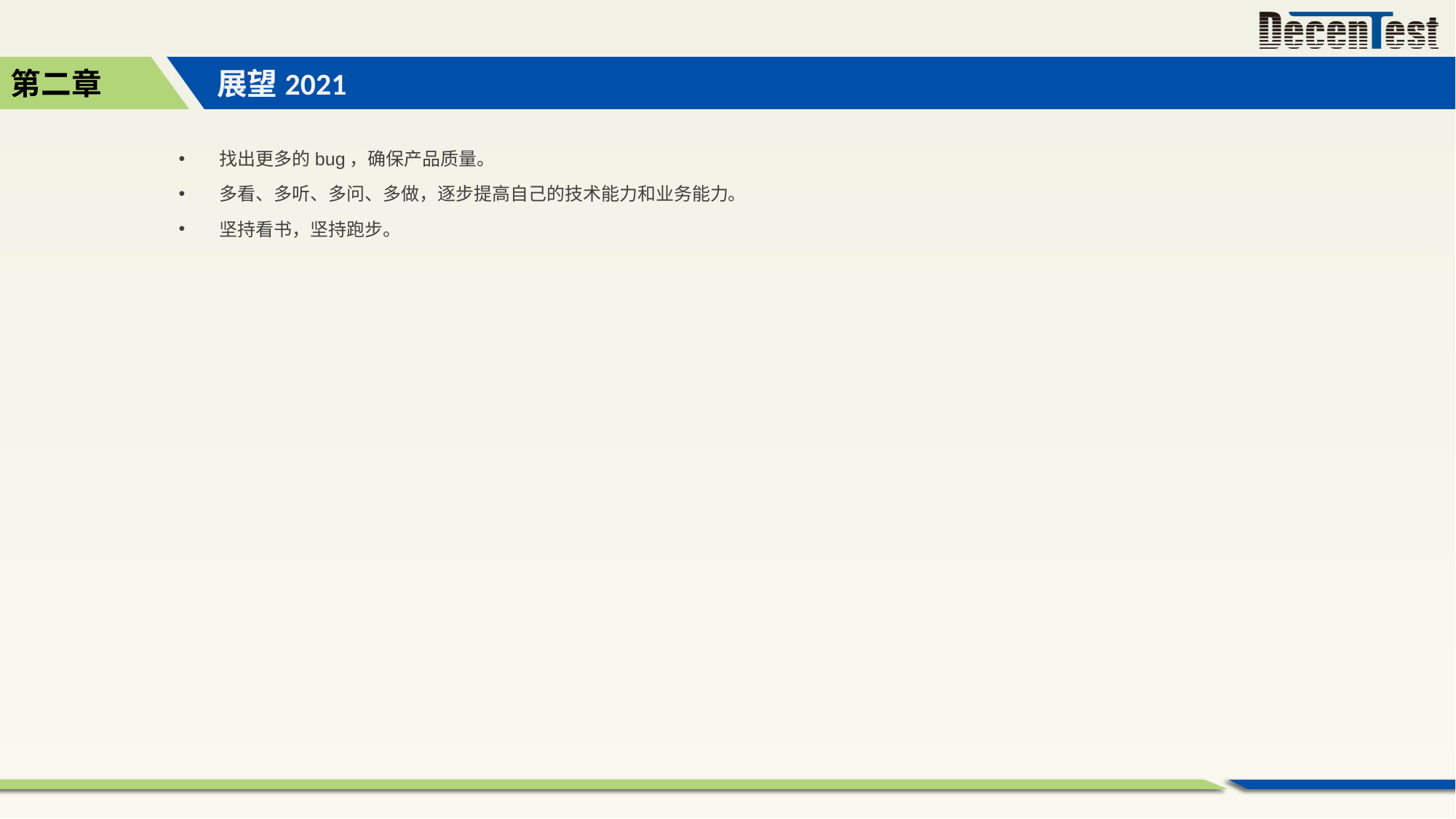

第二章
展望2021

找出更多的bug，确保产品质量。
多看、多听、多问、多做，逐步提高自己的技术能力和业务能力。
坚持看书，坚持跑步。

4